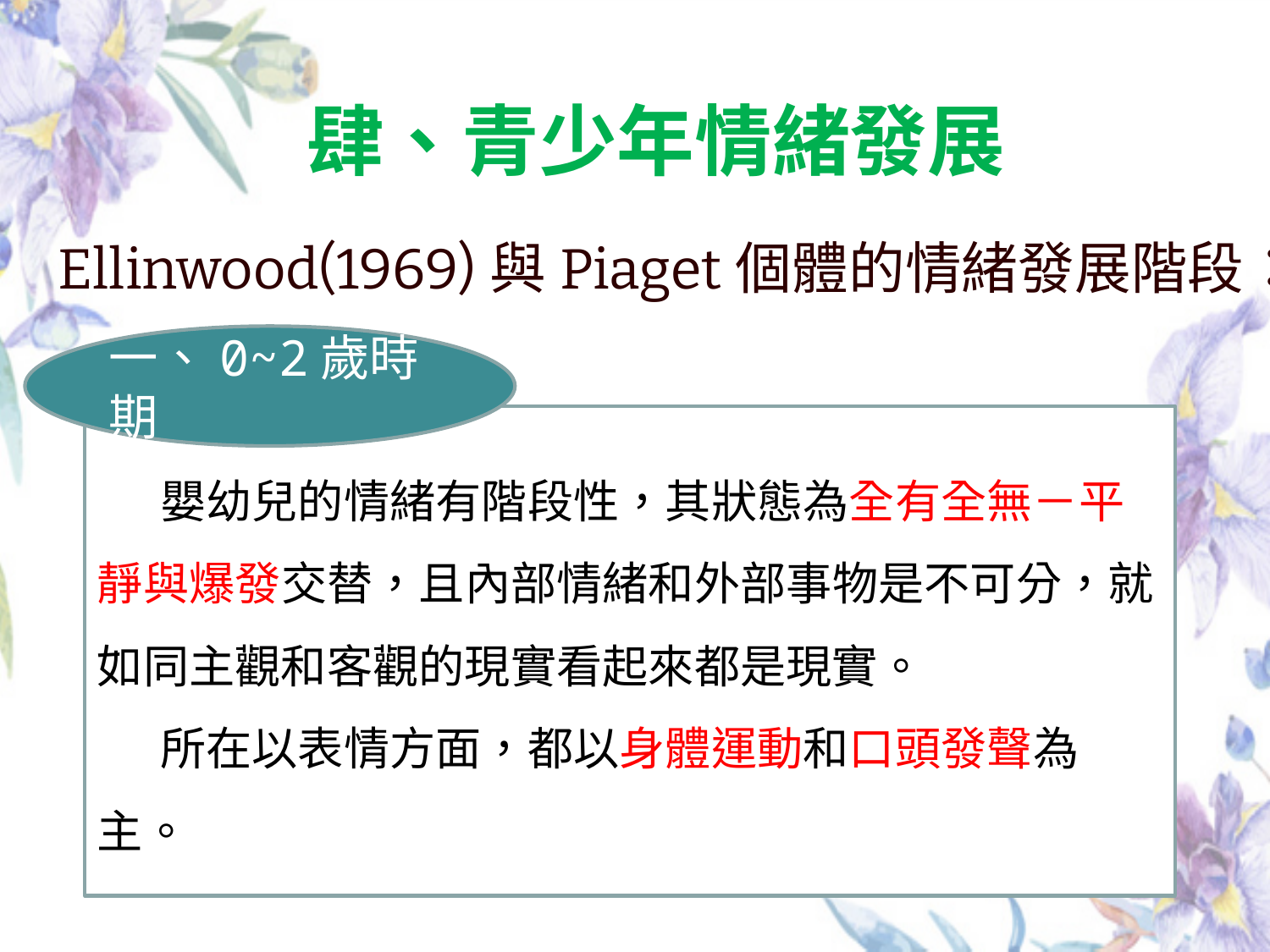

肆、青少年情緒發展
Ellinwood(1969)與Piaget個體的情緒發展階段：

一、0~2歲時期
     嬰幼兒的情緒有階段性，其狀態為全有全無－平靜與爆發交替，且內部情緒和外部事物是不可分，就如同主觀和客觀的現實看起來都是現實。
     所在以表情方面，都以身體運動和口頭發聲為主。